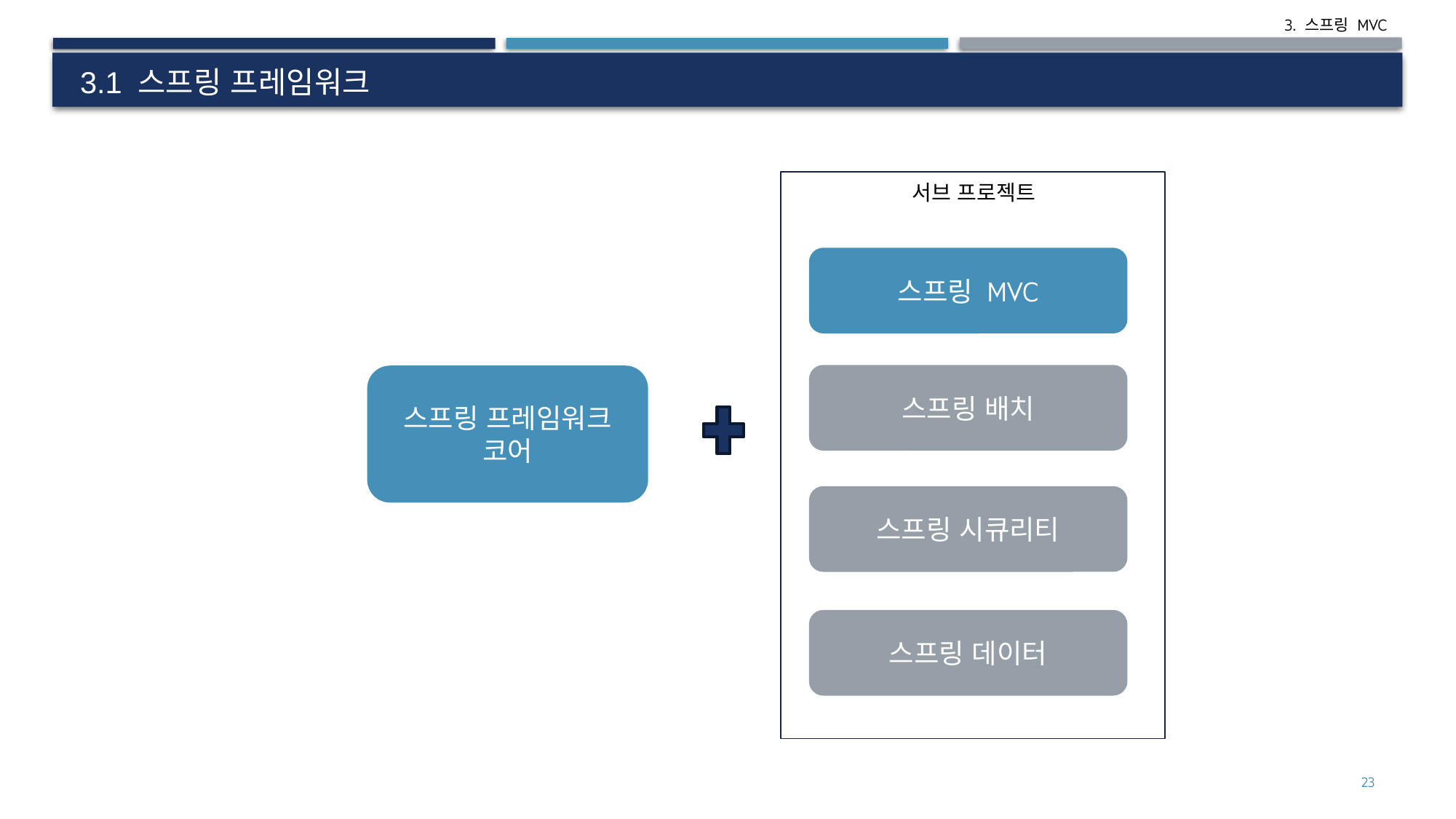

# 3.1 스프링 프레임워크

서브 프로젝트
스프링 MVC
스프링 배치
스프링 프레임워크 코어

스프링 시큐리티
스프링 데이터
23